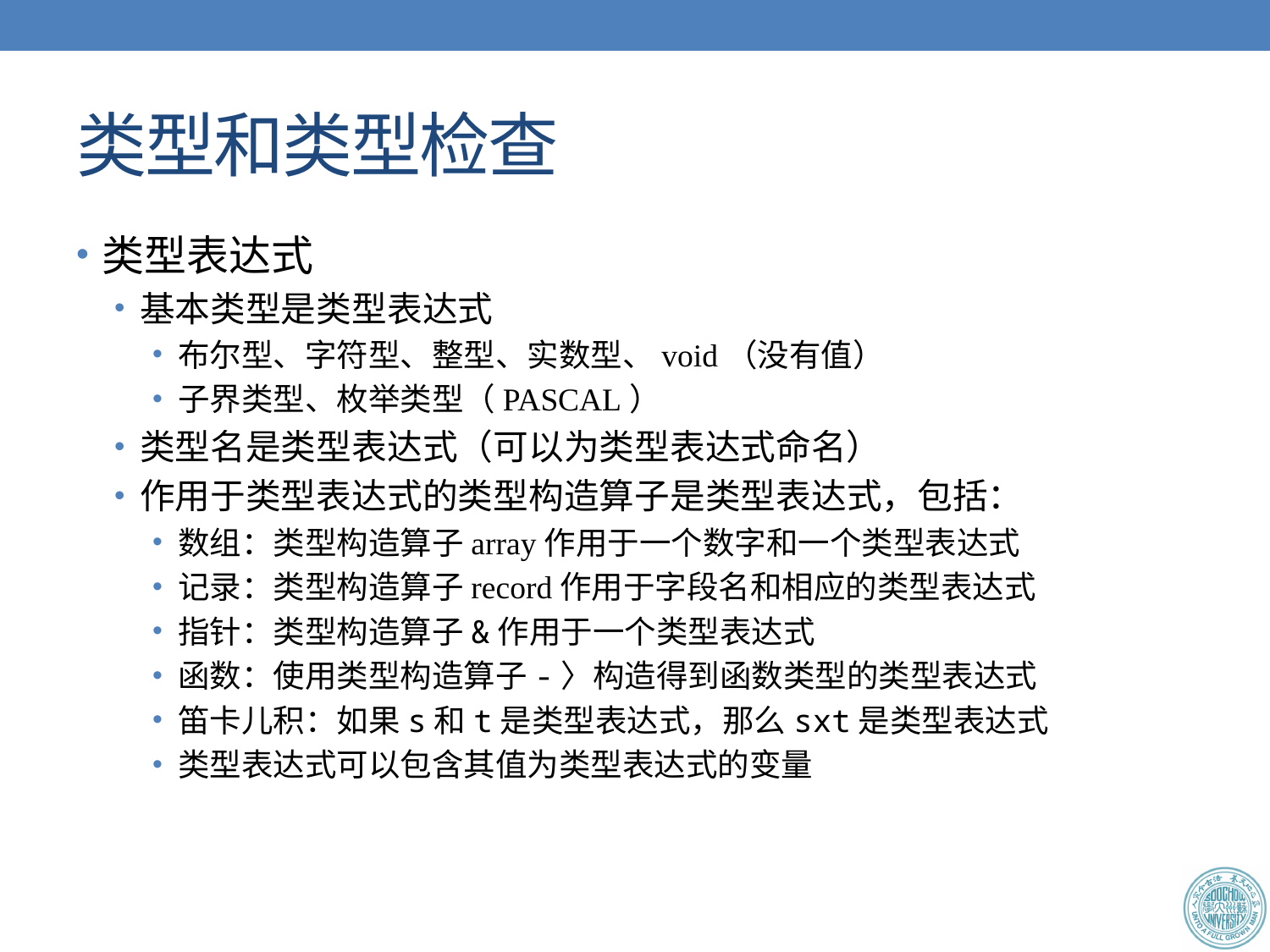

# 类型和类型检查
类型表达式
基本类型是类型表达式
布尔型、字符型、整型、实数型、void（没有值）
子界类型、枚举类型（PASCAL）
类型名是类型表达式（可以为类型表达式命名）
作用于类型表达式的类型构造算子是类型表达式，包括：
数组：类型构造算子array作用于一个数字和一个类型表达式
记录：类型构造算子record作用于字段名和相应的类型表达式
指针：类型构造算子&作用于一个类型表达式
函数：使用类型构造算子-〉构造得到函数类型的类型表达式
笛卡儿积：如果s和t是类型表达式，那么sxt是类型表达式
类型表达式可以包含其值为类型表达式的变量